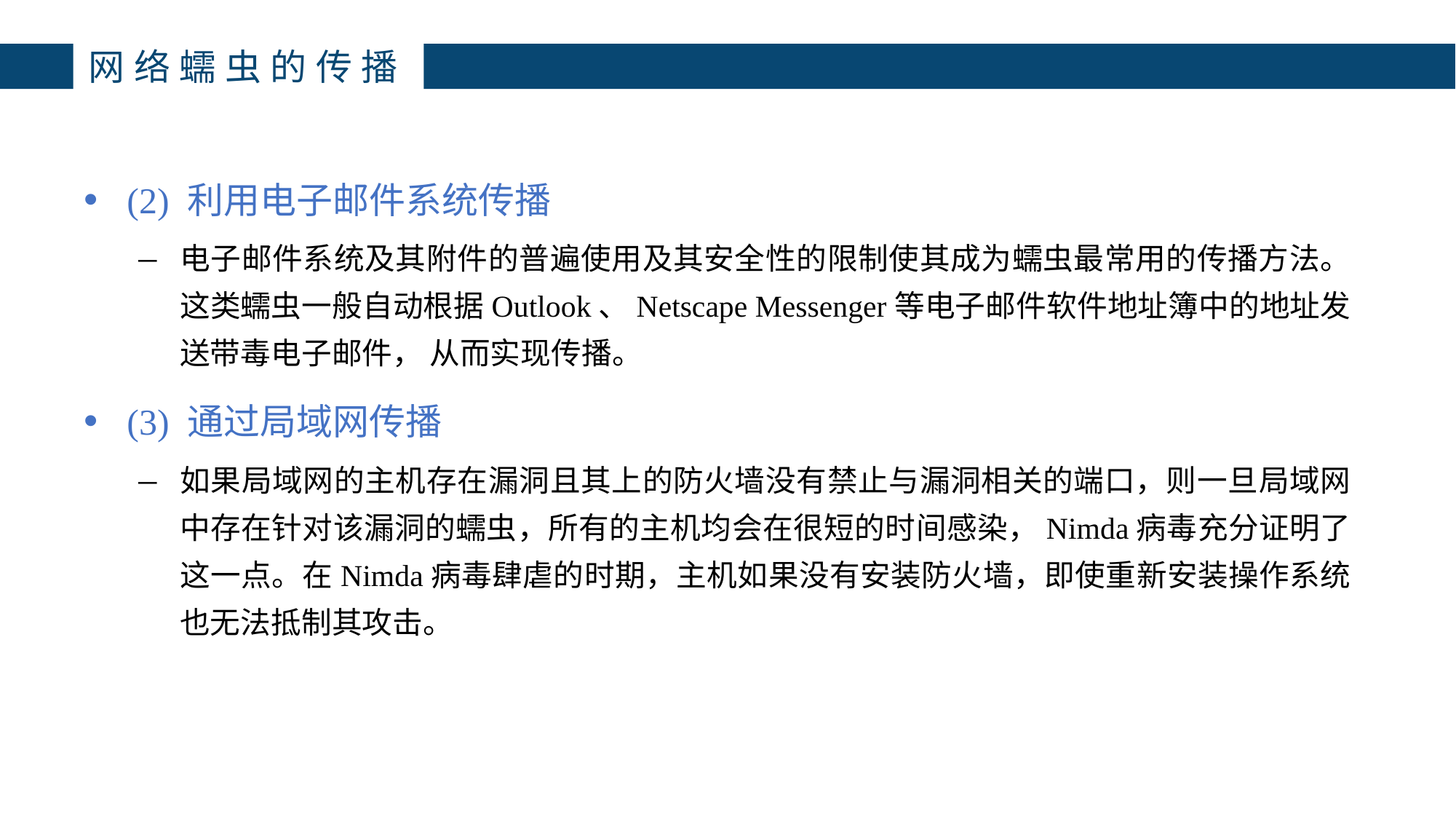

网络蠕虫的传播

(2) 利用电子邮件系统传播
电子邮件系统及其附件的普遍使用及其安全性的限制使其成为蠕虫最常用的传播方法。这类蠕虫一般自动根据Outlook、Netscape Messenger等电子邮件软件地址簿中的地址发送带毒电子邮件， 从而实现传播。
(3) 通过局域网传播
如果局域网的主机存在漏洞且其上的防火墙没有禁止与漏洞相关的端口，则一旦局域网中存在针对该漏洞的蠕虫，所有的主机均会在很短的时间感染，Nimda病毒充分证明了这一点。在Nimda病毒肆虐的时期，主机如果没有安装防火墙，即使重新安装操作系统也无法抵制其攻击。